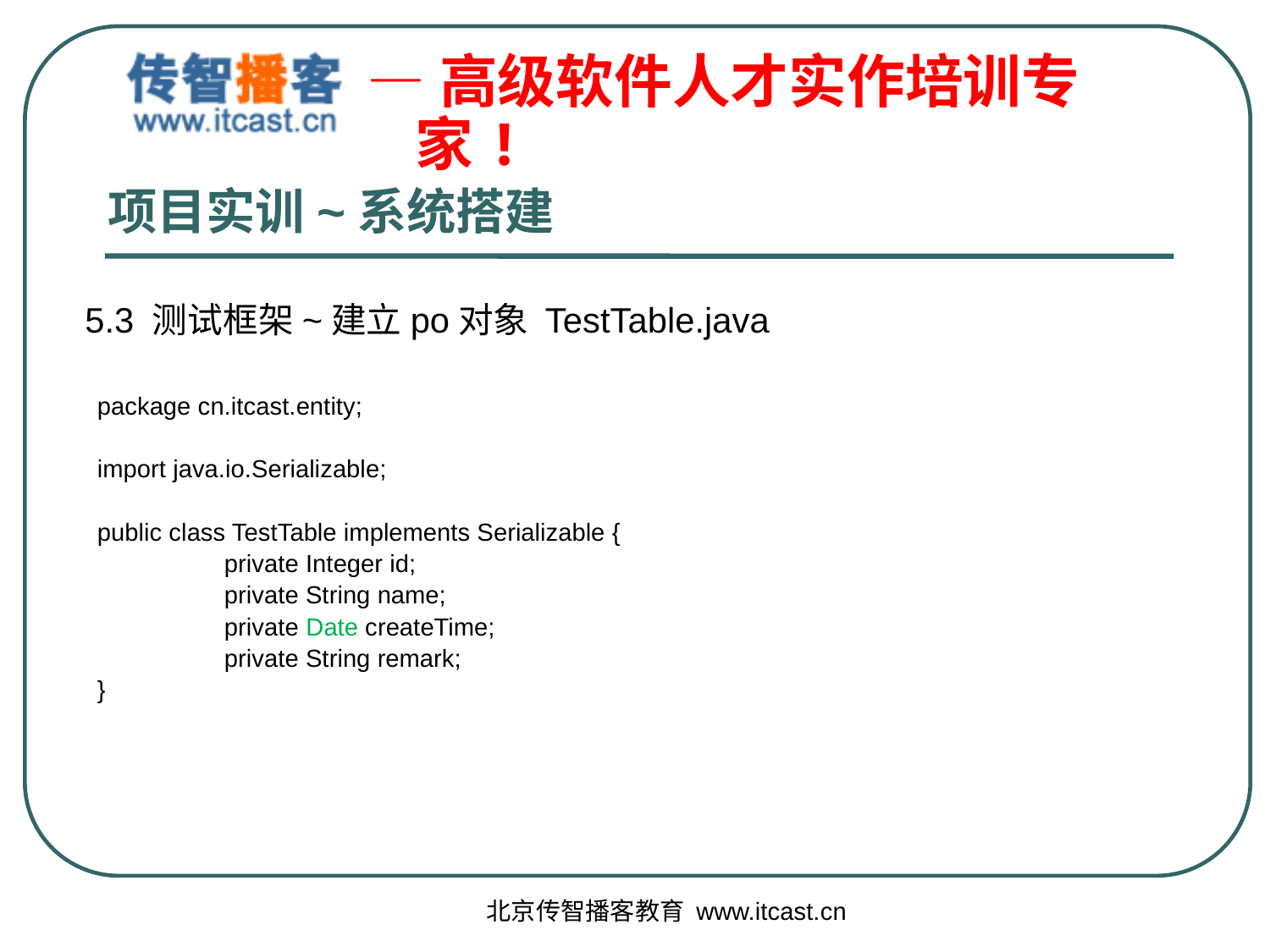

# 项目实训~系统搭建
5.3 测试框架~建立po对象 TestTable.java

package cn.itcast.entity;

import java.io.Serializable;

public class TestTable implements Serializable {
	private Integer id;
	private String name;
	private Date createTime;
	private String remark;
}

北京传智播客教育 www.itcast.cn